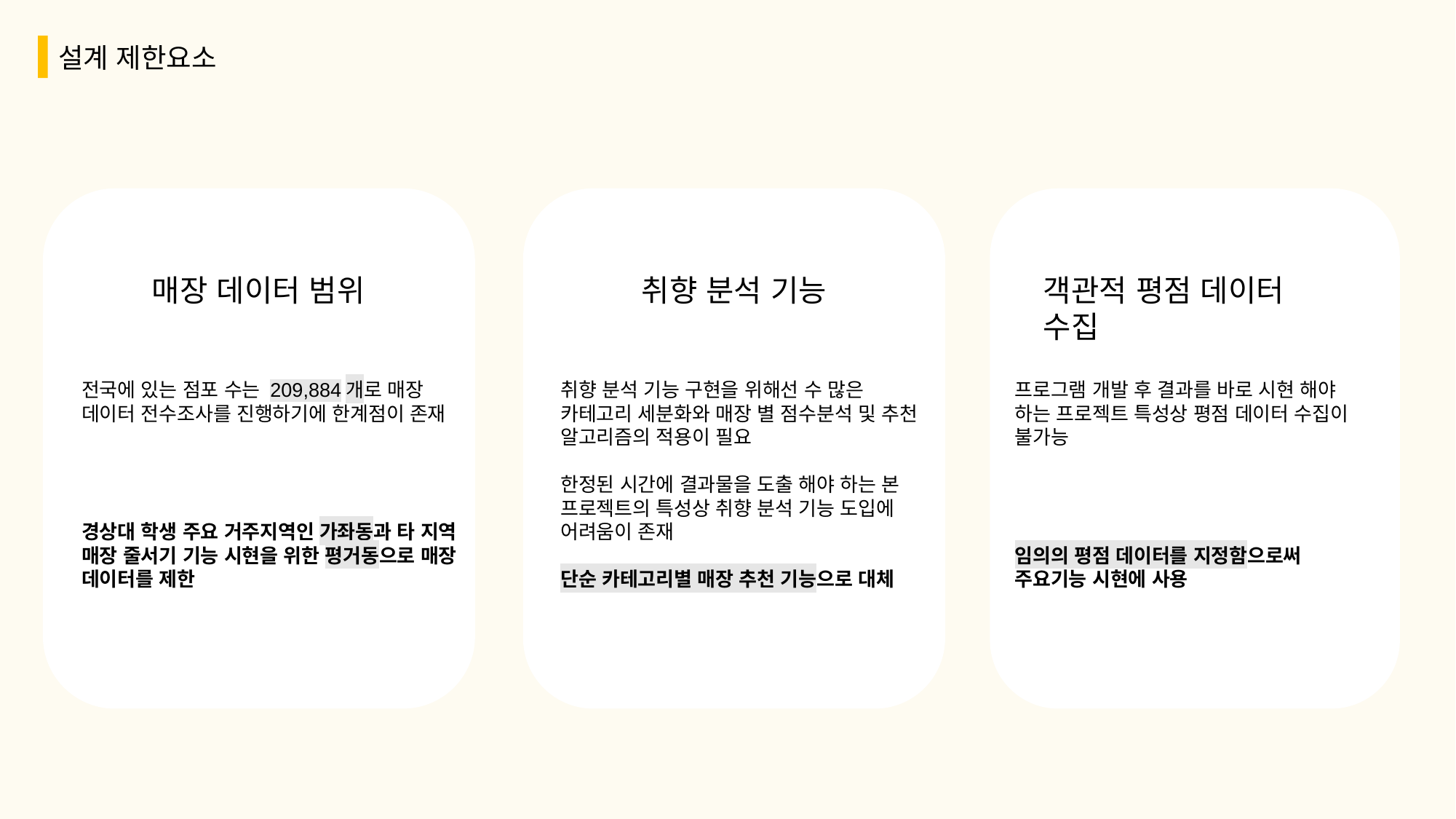

설계 제한요소

매장 데이터 범위
취향 분석 기능
객관적 평점 데이터 수집
프로그램 개발 후 결과를 바로 시현 해야 하는 프로젝트 특성상 평점 데이터 수집이 불가능

임의의 평점 데이터를 지정함으로써 주요기능 시현에 사용
전국에 있는 점포 수는 209,884개로 매장 데이터 전수조사를 진행하기에 한계점이 존재

경상대 학생 주요 거주지역인 가좌동과 타 지역 매장 줄서기 기능 시현을 위한 평거동으로 매장 데이터를 제한

취향 분석 기능 구현을 위해선 수 많은 카테고리 세분화와 매장 별 점수분석 및 추천 알고리즘의 적용이 필요

한정된 시간에 결과물을 도출 해야 하는 본 프로젝트의 특성상 취향 분석 기능 도입에 어려움이 존재

단순 카테고리별 매장 추천 기능으로 대체